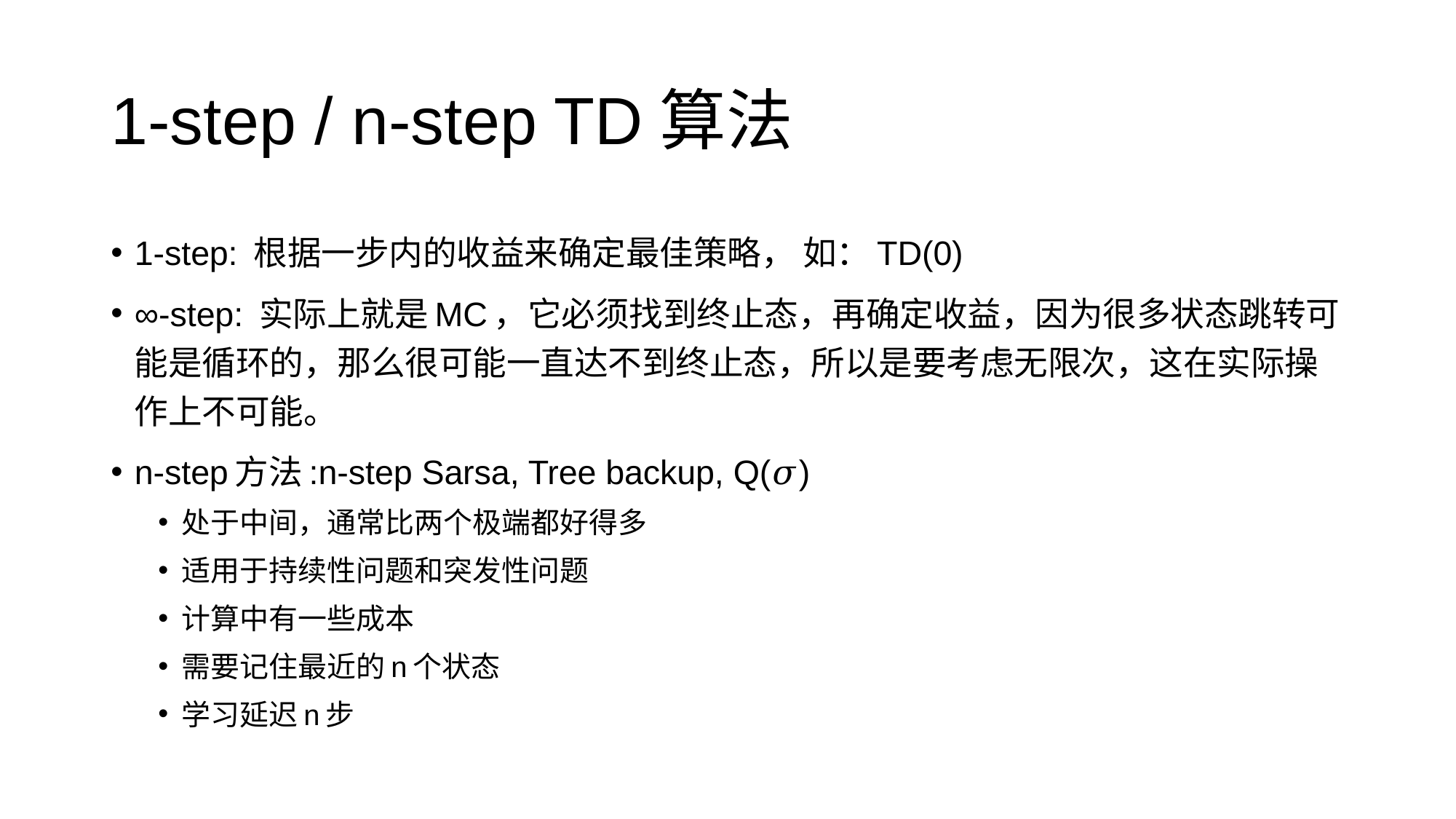

# 1-step / n-step TD算法
1-step: 根据一步内的收益来确定最佳策略， 如：TD(0)
∞-step: 实际上就是MC，它必须找到终止态，再确定收益，因为很多状态跳转可能是循环的，那么很可能一直达不到终止态，所以是要考虑无限次，这在实际操作上不可能。
n-step方法:n-step Sarsa, Tree backup, Q(𝜎)
处于中间，通常比两个极端都好得多
适用于持续性问题和突发性问题
计算中有一些成本
需要记住最近的n个状态
学习延迟n步